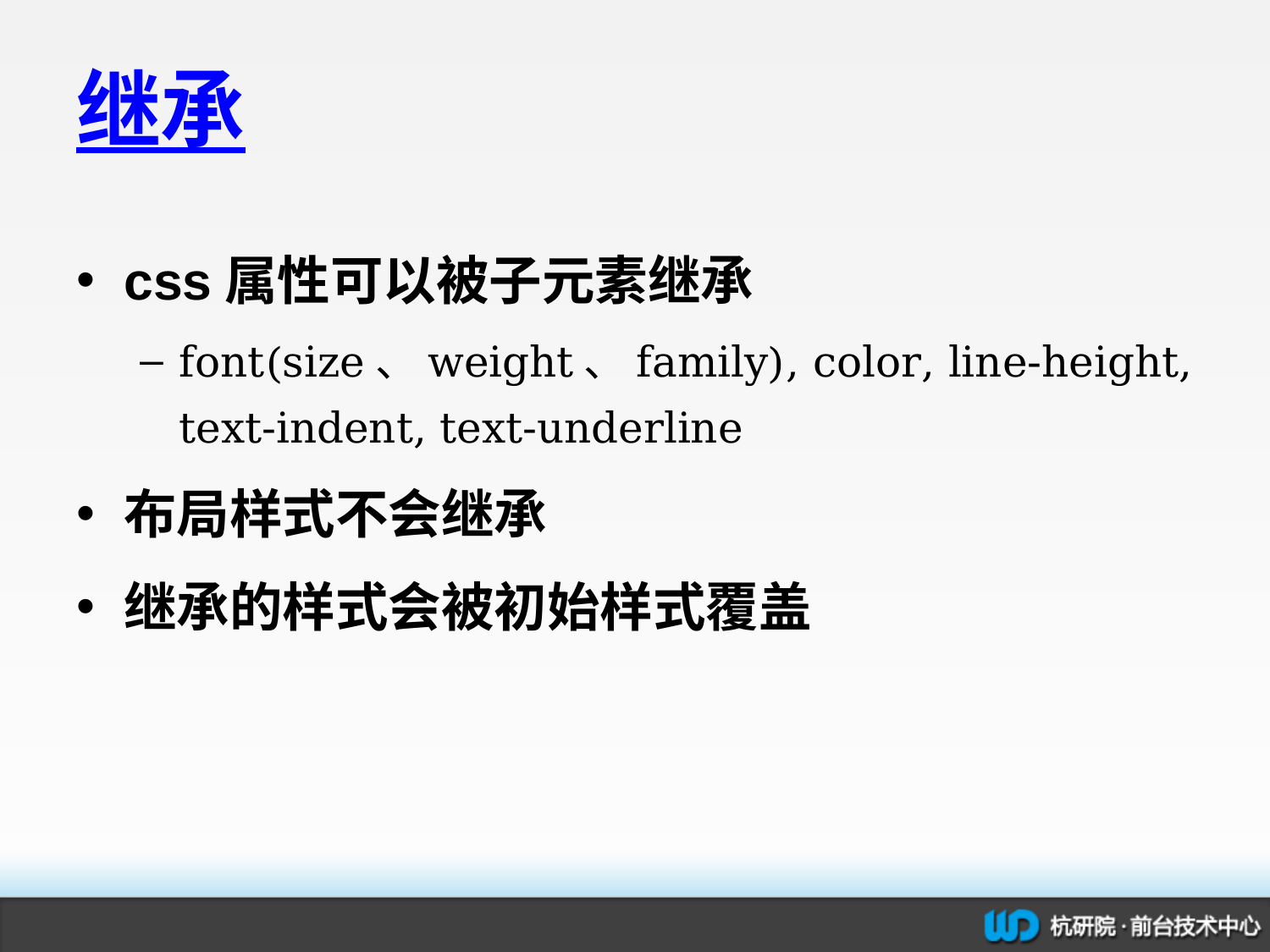

# 继承
css属性可以被子元素继承
font(size、weight、family), color, line-height, text-indent, text-underline
布局样式不会继承
继承的样式会被初始样式覆盖